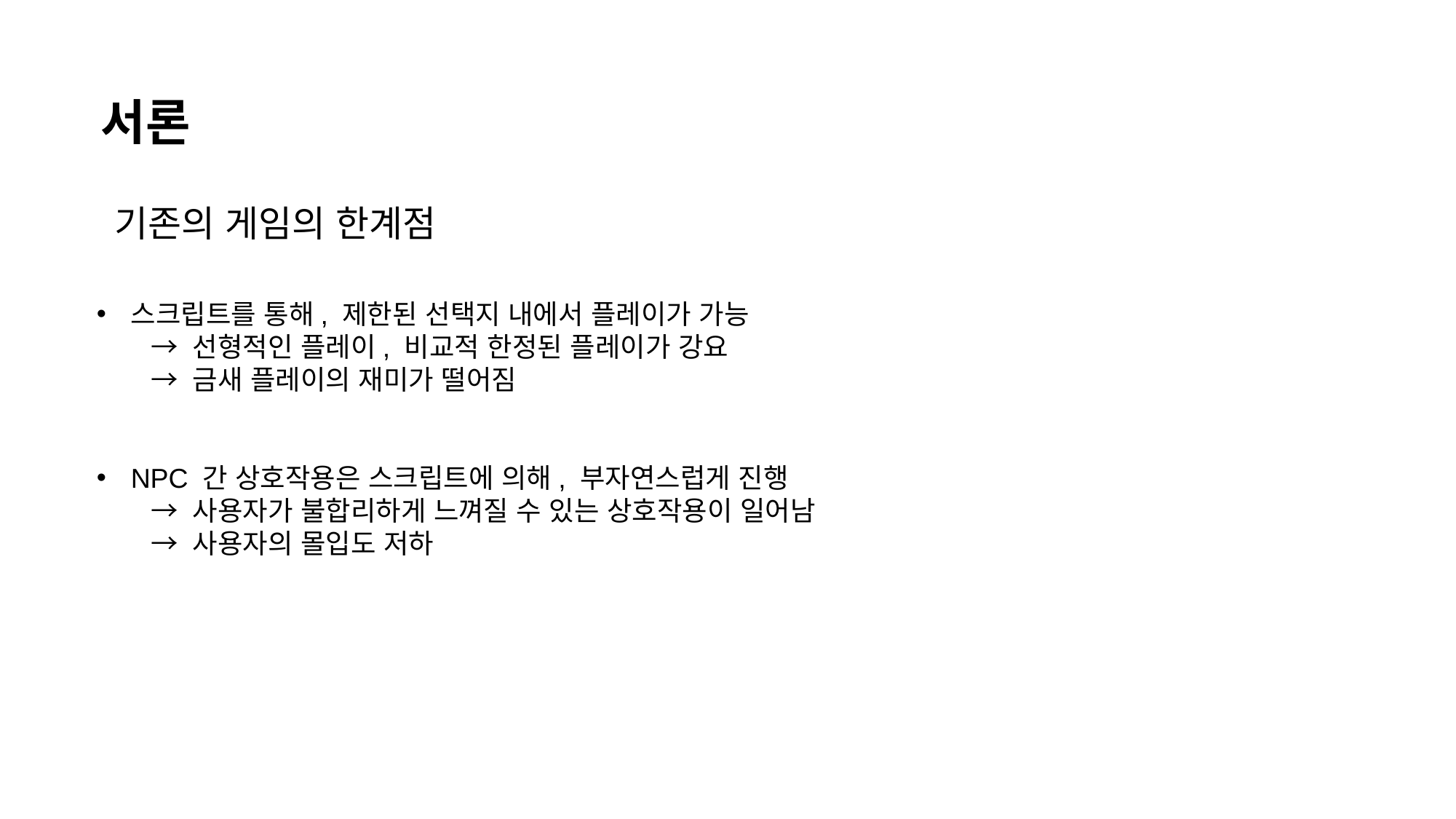

서론
기존의 게임의 한계점
스크립트를 통해, 제한된 선택지 내에서 플레이가 가능
→ 선형적인 플레이, 비교적 한정된 플레이가 강요
→ 금새 플레이의 재미가 떨어짐

NPC 간 상호작용은 스크립트에 의해, 부자연스럽게 진행
→ 사용자가 불합리하게 느껴질 수 있는 상호작용이 일어남
→ 사용자의 몰입도 저하